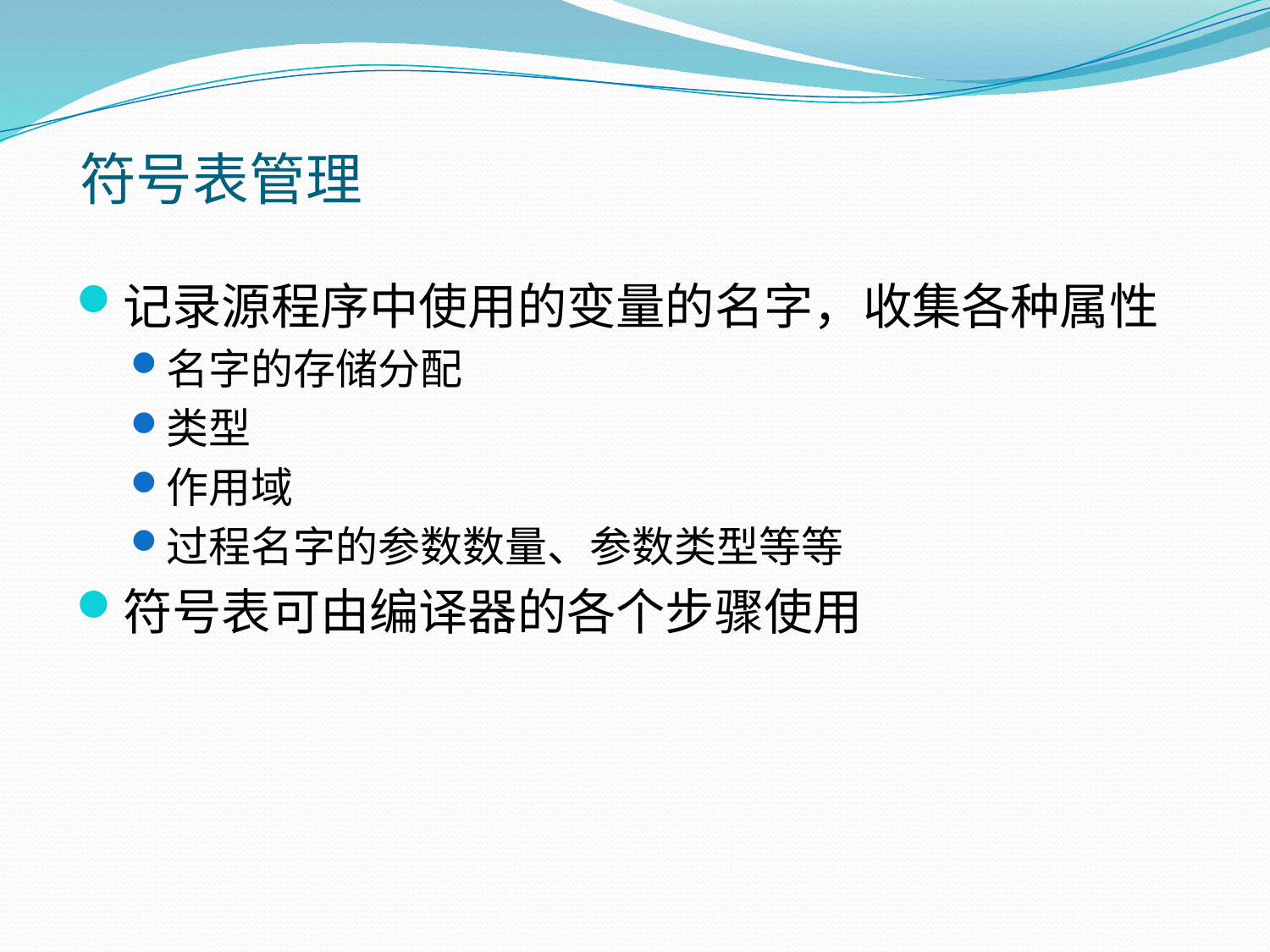

# 符号表管理
记录源程序中使用的变量的名字，收集各种属性
名字的存储分配
类型
作用域
过程名字的参数数量、参数类型等等
符号表可由编译器的各个步骤使用